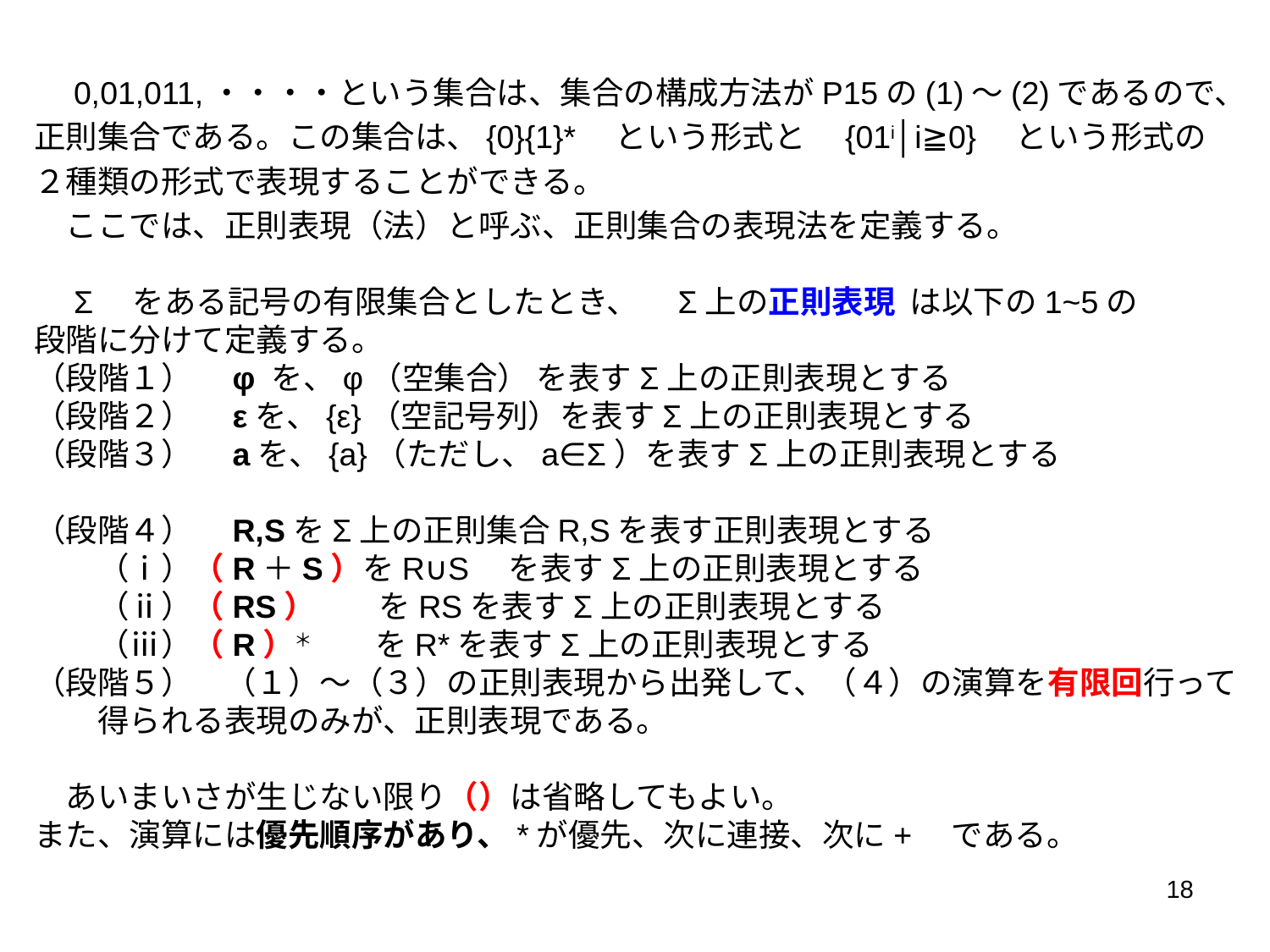

0,01,011,・・・・という集合は、集合の構成方法がP15の(1)～(2)であるので、
正則集合である。この集合は、{0}{1}*　という形式と　{01i│i≧0}　という形式の
２種類の形式で表現することができる。
　ここでは、正則表現（法）と呼ぶ、正則集合の表現法を定義する。

　Σ　をある記号の有限集合としたとき、　Σ上の正則表現  は以下の1~5の
段階に分けて定義する。
（段階１）　φ を、φ（空集合） を表すΣ上の正則表現とする
（段階２）　εを、{ε}（空記号列）を表すΣ上の正則表現とする
（段階３）　aを、{a}（ただし、a∈Σ）を表すΣ上の正則表現とする

（段階４）　R,SをΣ上の正則集合R,Sを表す正則表現とする
　　（ⅰ）（R＋S）をR∪S　を表すΣ上の正則表現とする
　　（ⅱ）（RS）　　をRSを表すΣ上の正則表現とする
　　（ⅲ）（R）＊　　　 をR*を表すΣ上の正則表現とする
（段階５）　（１）～（３）の正則表現から出発して、（４）の演算を有限回行って
　　得られる表現のみが、正則表現である。

　あいまいさが生じない限り（）は省略してもよい。
また、演算には優先順序があり、*が優先、次に連接、次に+　である。
18